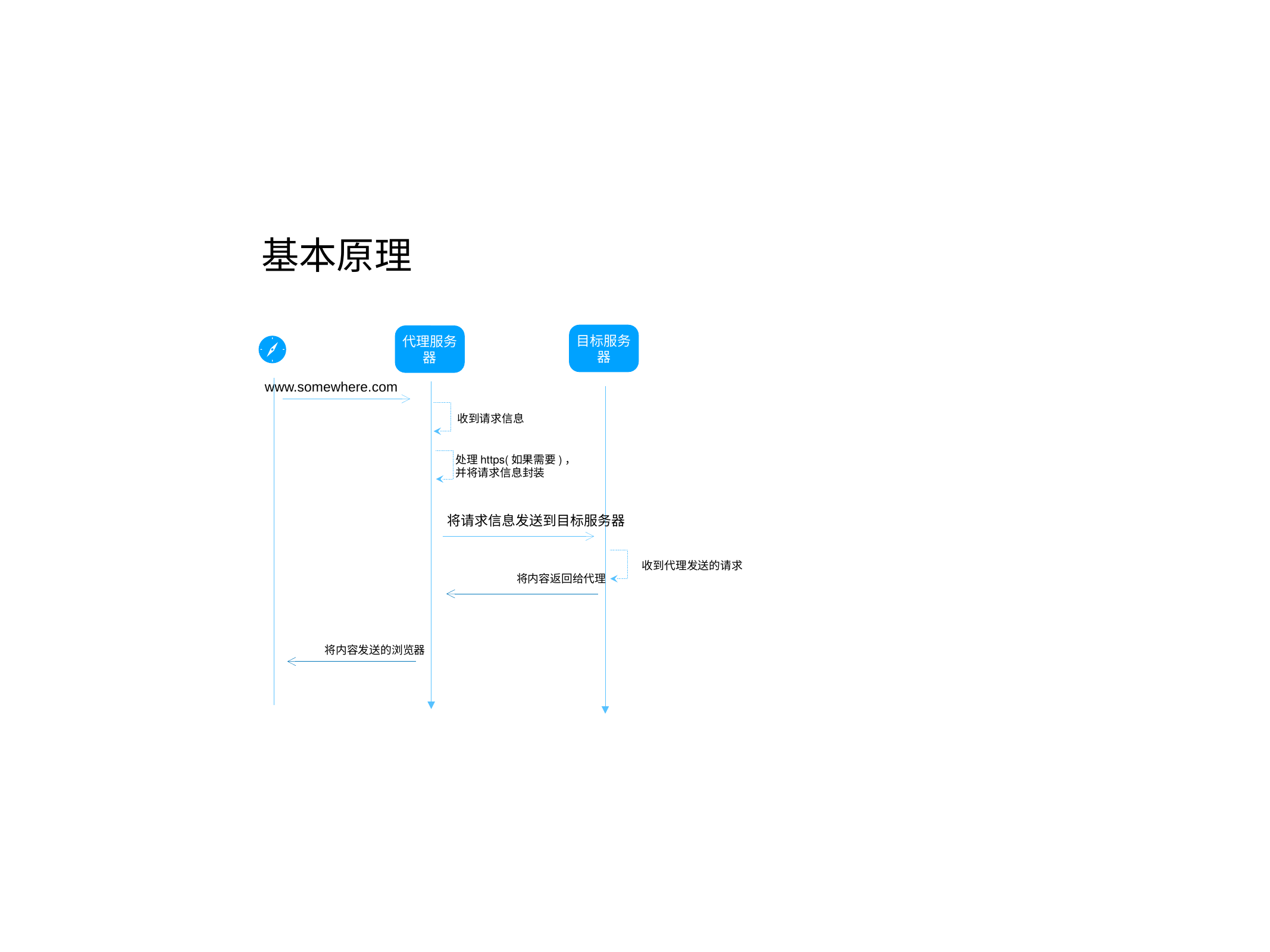

# 基本原理
目标服务器
代理服务器

www.somewhere.com

收到请求信息
处理https(如果需要)，
并将请求信息封装

将请求信息发送到目标服务器

收到代理发送的请求
将内容返回给代理

将内容发送的浏览器